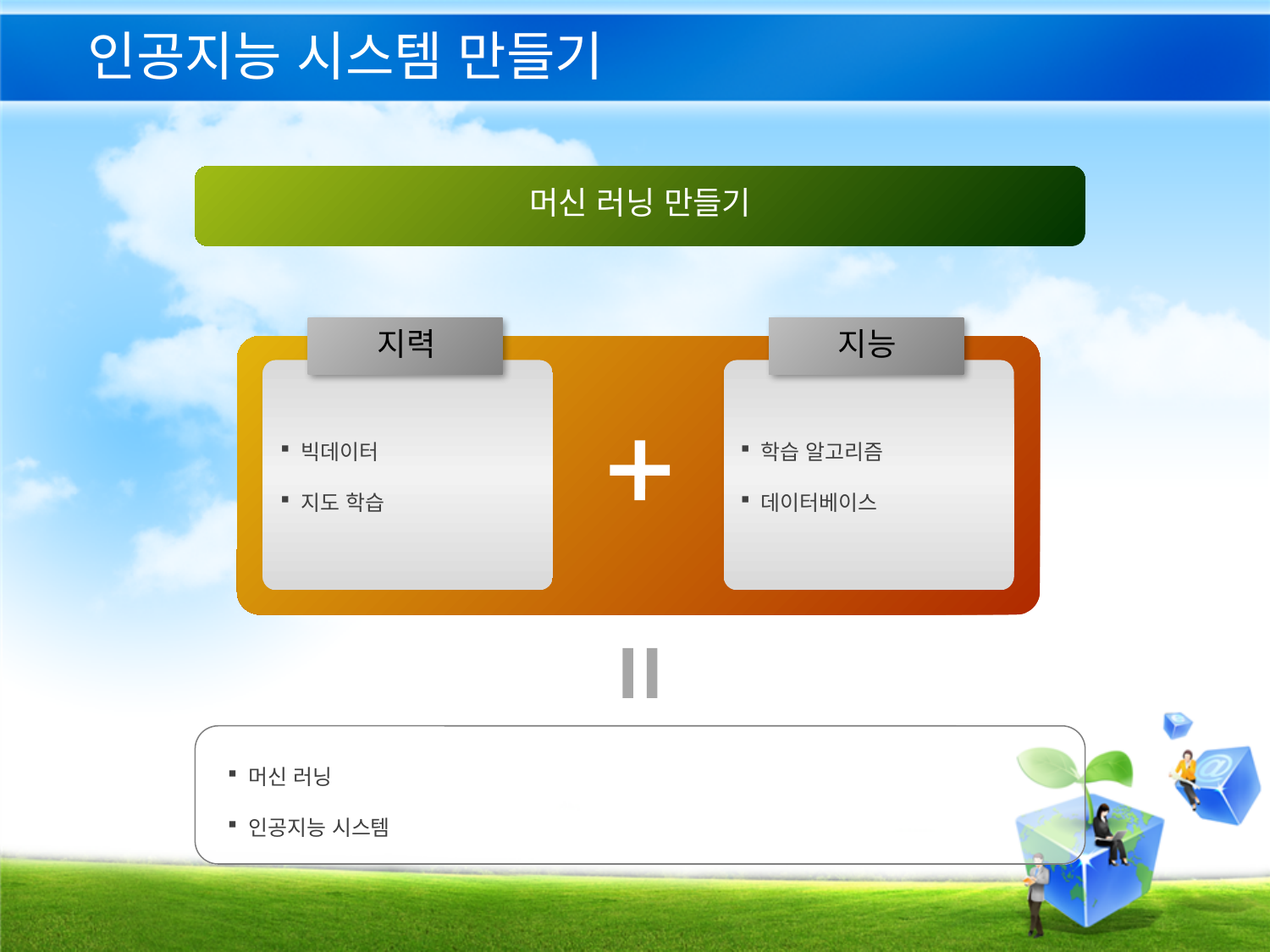

# 인공지능 시스템 만들기

머신 러닝 만들기

지력

지능

 빅데이터
 지도 학습
 학습 알고리즘
 데이터베이스

 머신 러닝
 인공지능 시스템